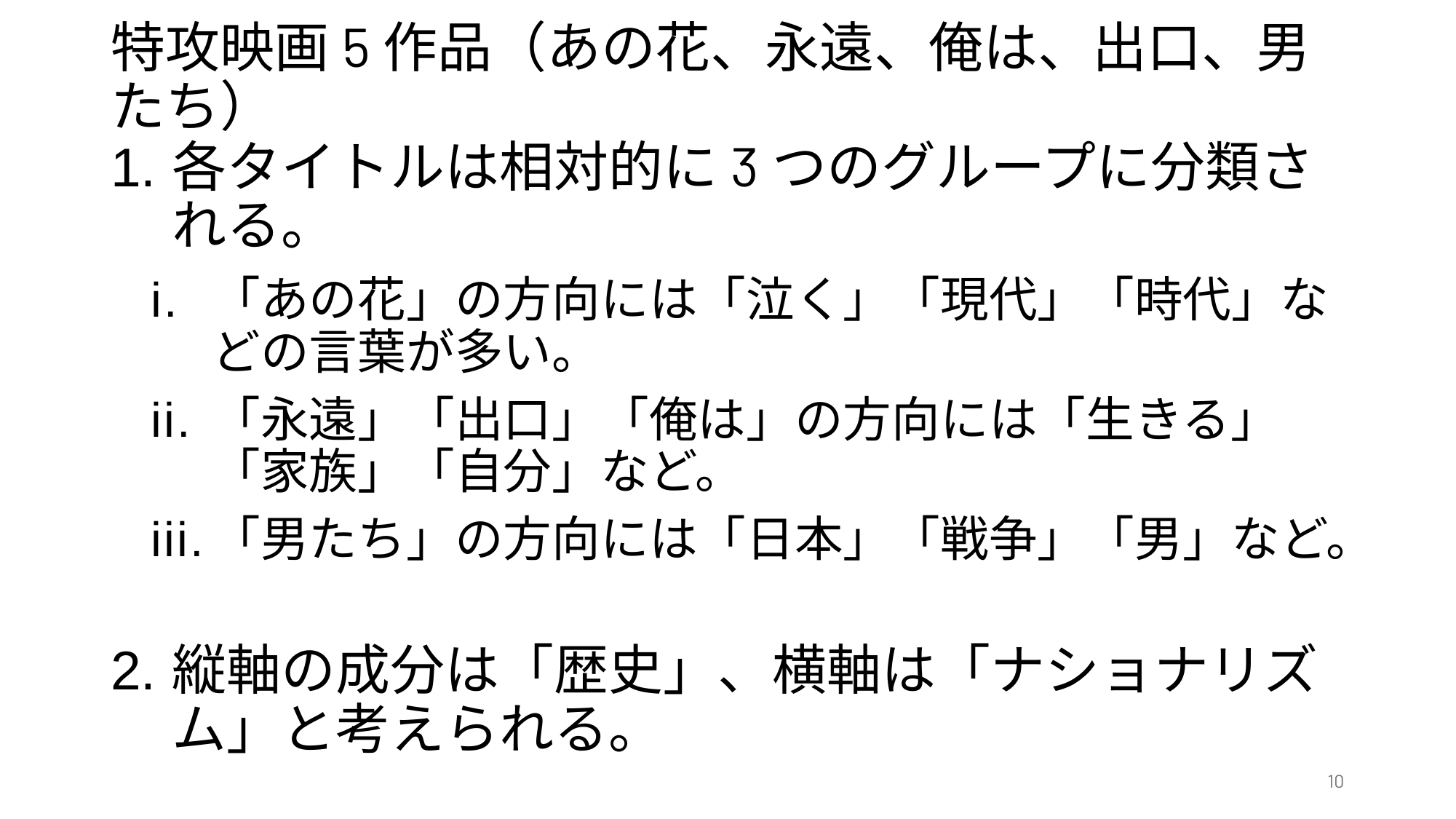

# 特攻映画5作品（あの花、永遠、俺は、出口、男たち）
各タイトルは相対的に3つのグループに分類される。

縦軸の成分は「歴史」、横軸は「ナショナリズム」と考えられる。

「あの花」の方向には「泣く」「現代」「時代」などの言葉が多い。
「永遠」「出口」「俺は」の方向には「生きる」「家族」「自分」など。
「男たち」の方向には「日本」「戦争」「男」など。
10